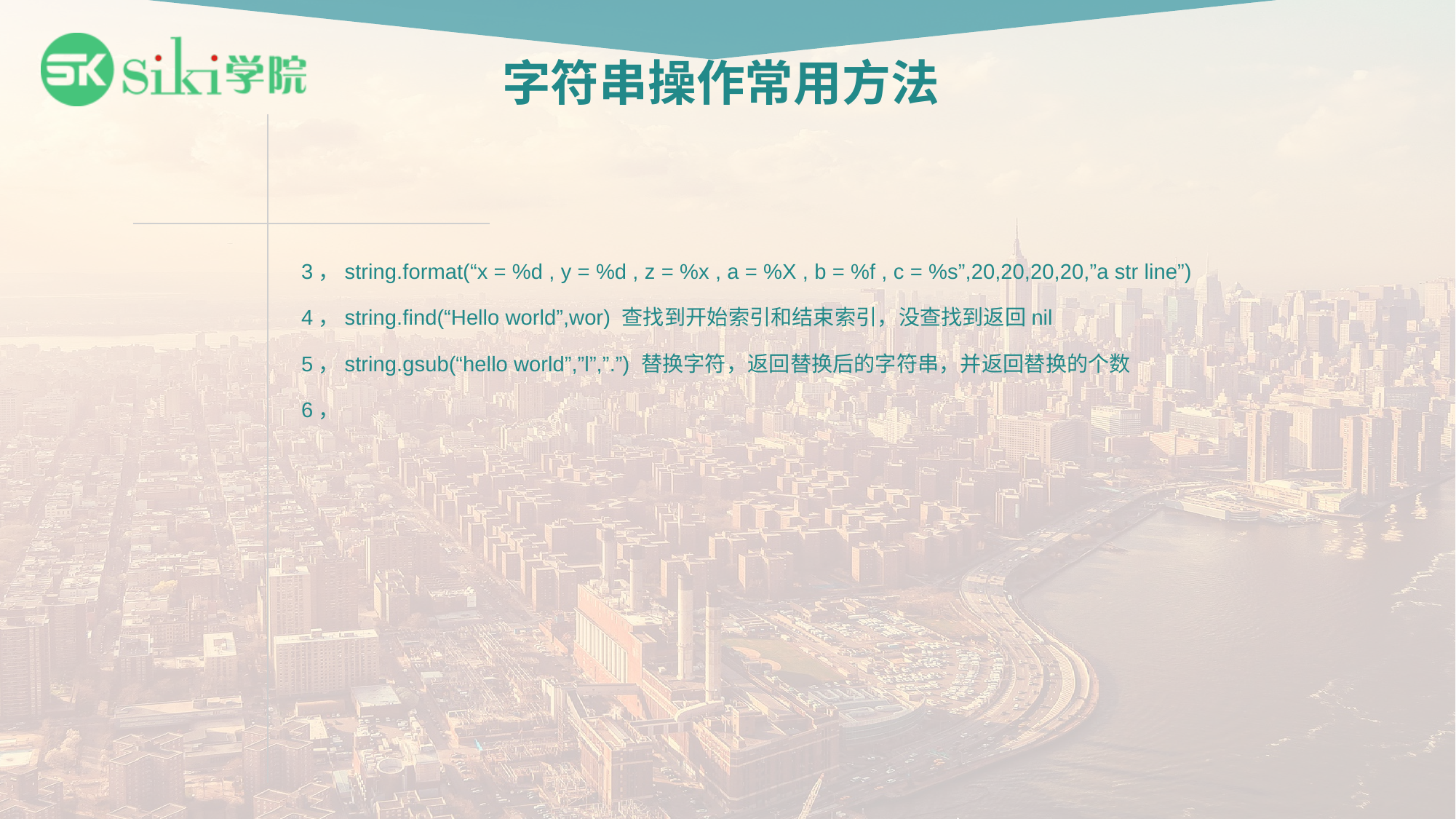

# 字符串操作常用方法
3，string.format(“x = %d , y = %d , z = %x , a = %X , b = %f , c = %s”,20,20,20,20,”a str line”)
4，string.find(“Hello world”,wor) 查找到开始索引和结束索引，没查找到返回nil
5，string.gsub(“hello world”,”l”,”.”) 替换字符，返回替换后的字符串，并返回替换的个数
6，